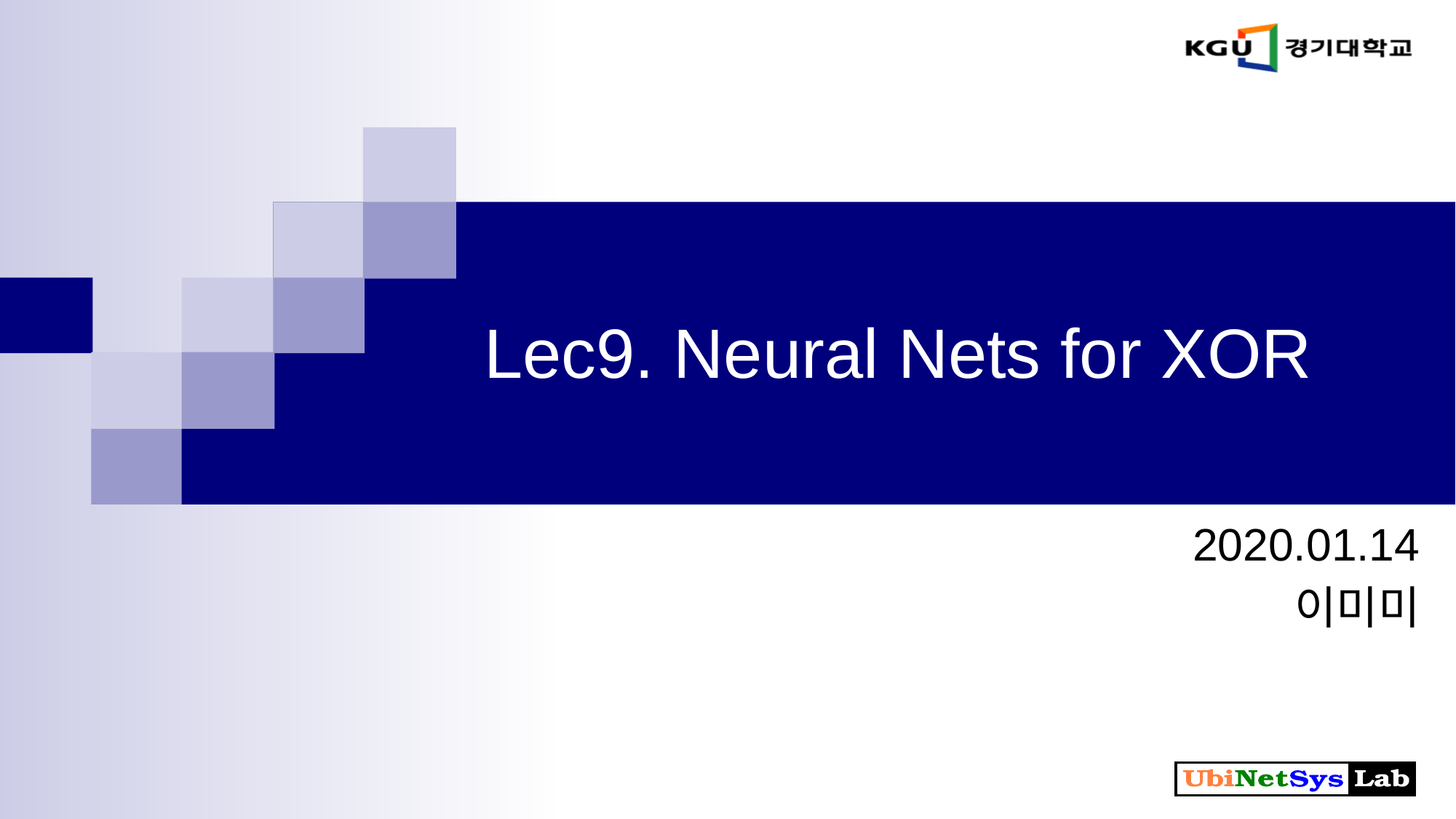

# Lec9. Neural Nets for XOR
2020.01.14
이미미